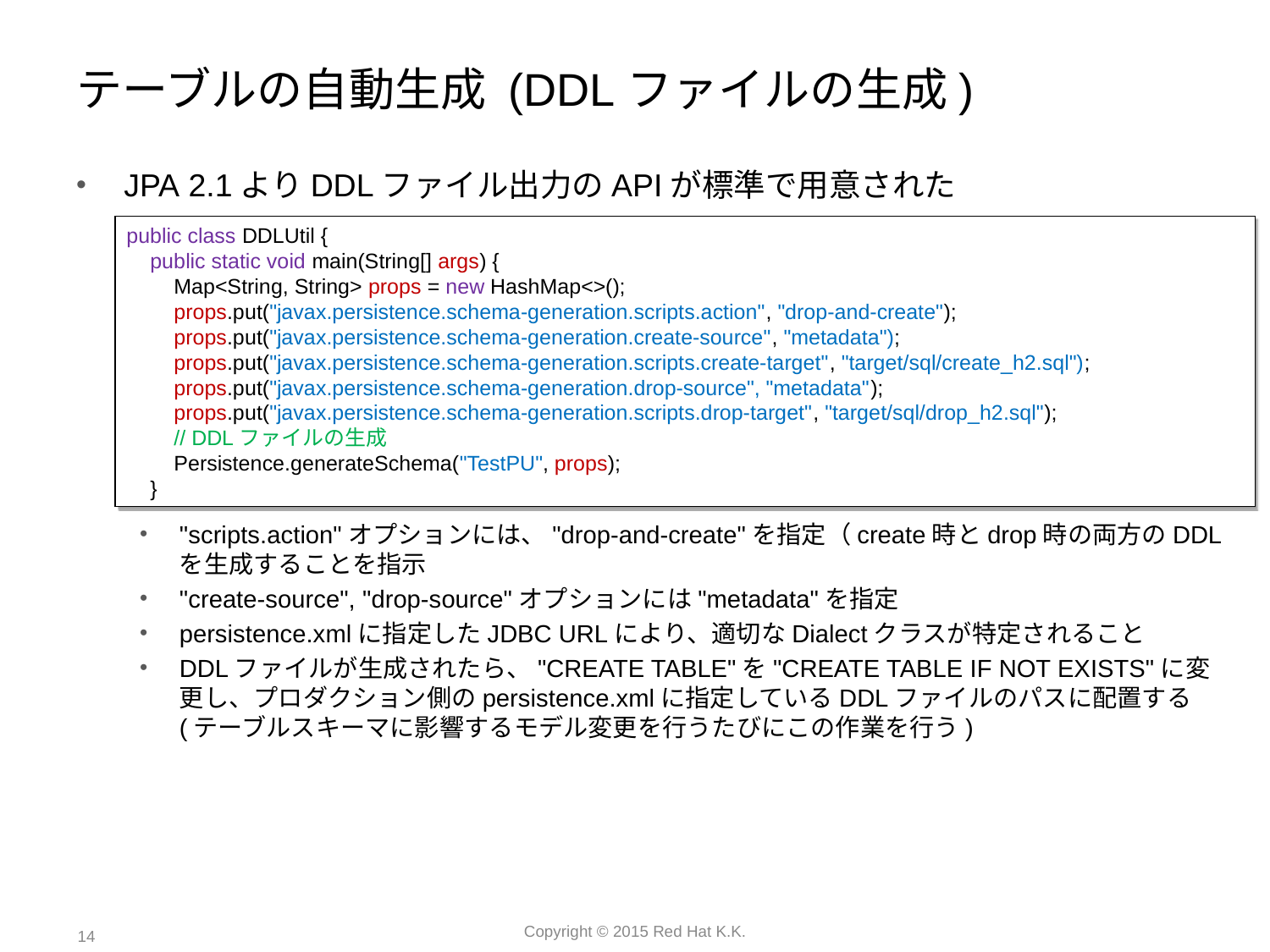

# テーブルの自動生成 (DDLファイルの生成)
JPA 2.1よりDDLファイル出力のAPIが標準で用意された

"scripts.action"オプションには、"drop-and-create"を指定（create時とdrop時の両方のDDLを生成することを指示
"create-source", "drop-source"オプションには"metadata"を指定
persistence.xmlに指定したJDBC URLにより、適切なDialectクラスが特定されること
DDLファイルが生成されたら、"CREATE TABLE"を"CREATE TABLE IF NOT EXISTS"に変更し、プロダクション側のpersistence.xmlに指定しているDDLファイルのパスに配置する
(テーブルスキーマに影響するモデル変更を行うたびにこの作業を行う)

public class DDLUtil {
    public static void main(String[] args) {
        Map<String, String> props = new HashMap<>();
        props.put("javax.persistence.schema-generation.scripts.action", "drop-and-create");
        props.put("javax.persistence.schema-generation.create-source", "metadata");
        props.put("javax.persistence.schema-generation.scripts.create-target", "target/sql/create_h2.sql");
        props.put("javax.persistence.schema-generation.drop-source", "metadata");
        props.put("javax.persistence.schema-generation.scripts.drop-target", "target/sql/drop_h2.sql");
        // DDLファイルの生成
        Persistence.generateSchema("TestPU", props);
    }
14
Copyright © 2015 Red Hat K.K.